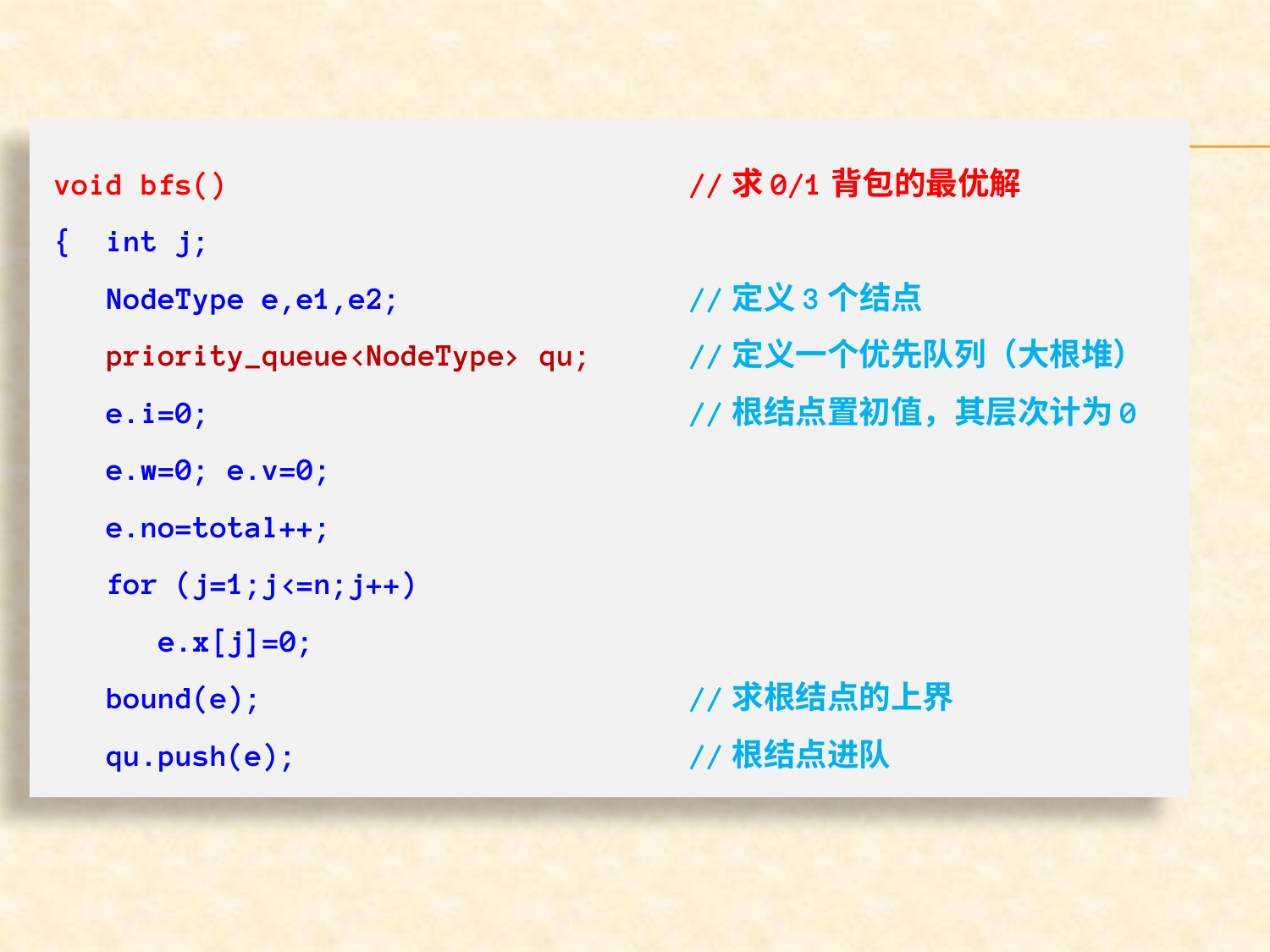

void bfs()				//求0/1背包的最优解
{  int j;
   NodeType e,e1,e2;			//定义3个结点
   priority_queue<NodeType> qu;	//定义一个优先队列（大根堆）
   e.i=0;				//根结点置初值，其层次计为0
   e.w=0; e.v=0;
   e.no=total++;
   for (j=1;j<=n;j++)
      e.x[j]=0;
   bound(e);				//求根结点的上界
   qu.push(e);				//根结点进队